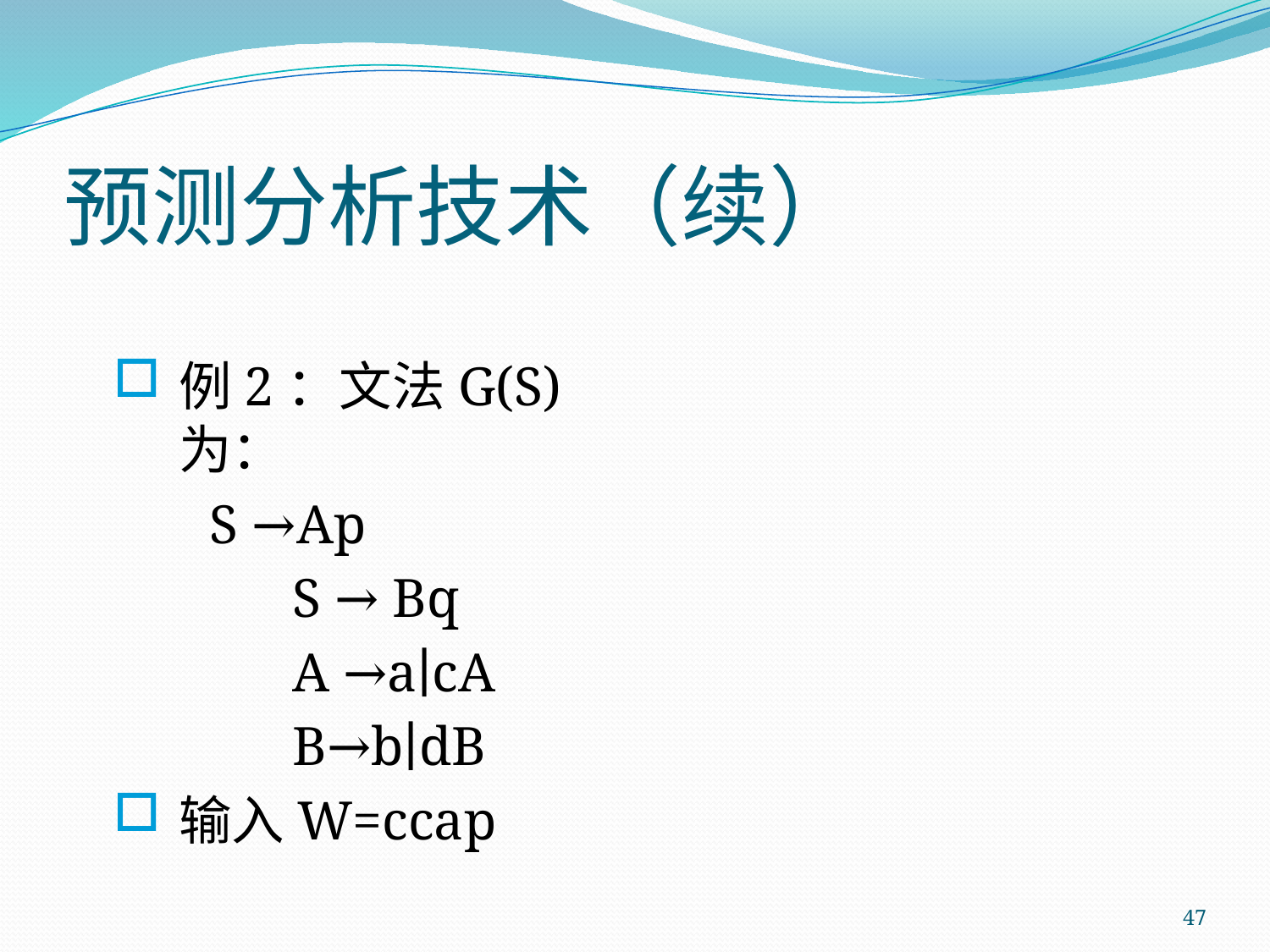

# 预测分析技术（续）

例2：文法G(S)为：
       S →Ap
             S → Bq
             A →a∣cA
             B→b∣dB
输入W=ccap
47